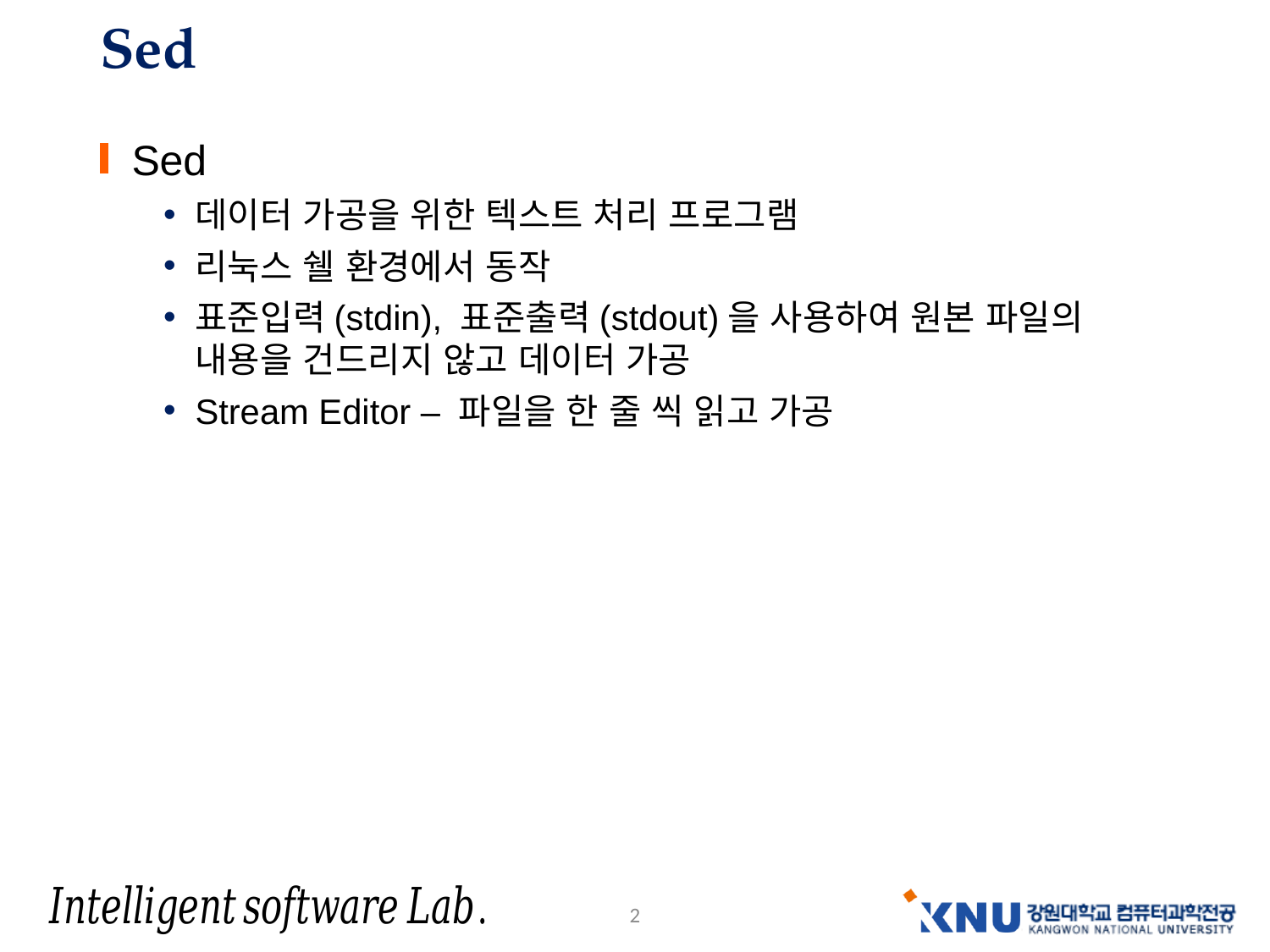

# Sed
Sed
데이터 가공을 위한 텍스트 처리 프로그램
리눅스 쉘 환경에서 동작
표준입력(stdin), 표준출력(stdout)을 사용하여 원본 파일의 내용을 건드리지 않고 데이터 가공
Stream Editor – 파일을 한 줄 씩 읽고 가공